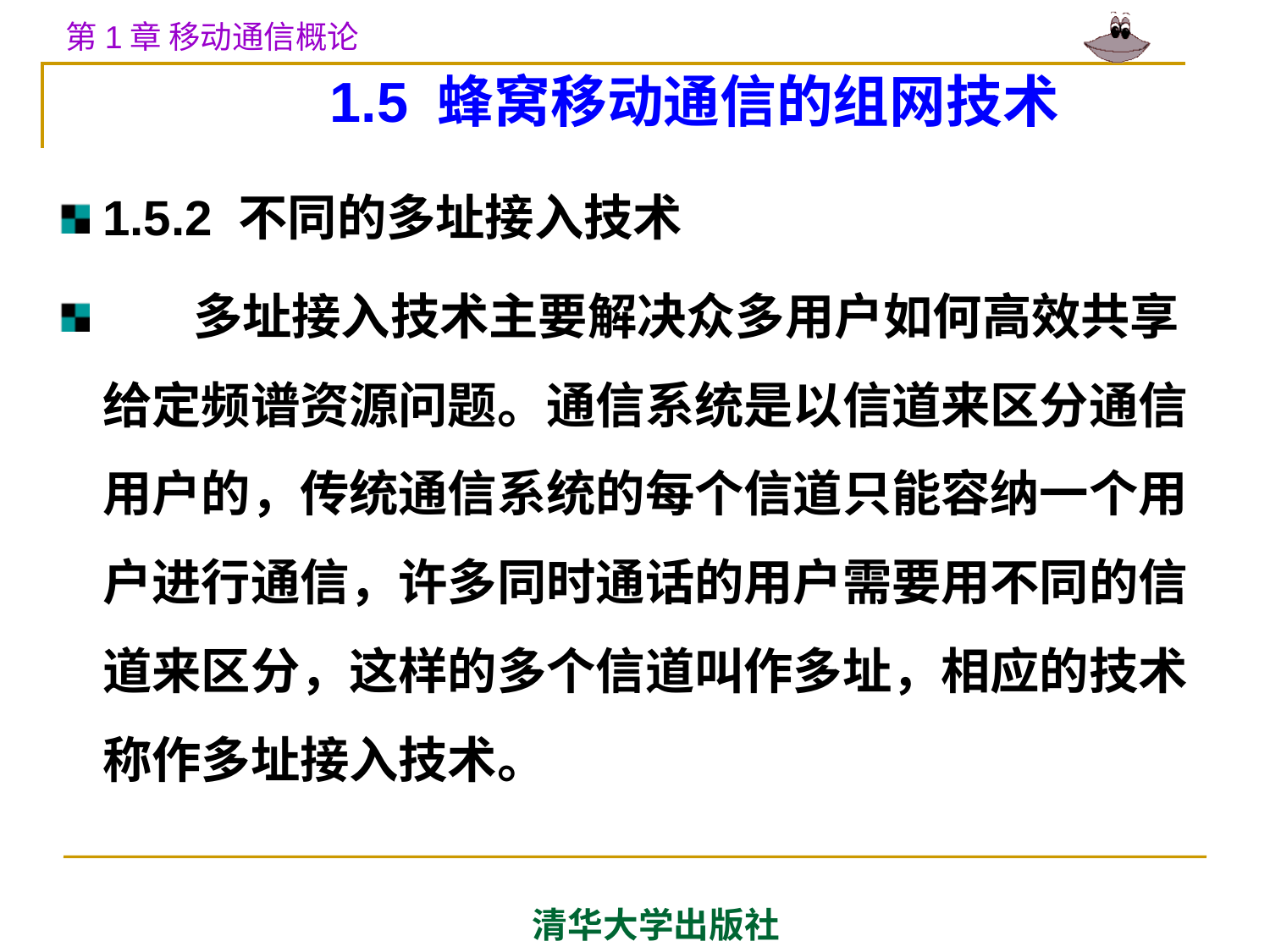

# 5、1.5 蜂窝移动通信的组网技术
1.5.2 不同的多址接入技术
       多址接入技术主要解决众多用户如何高效共享给定频谱资源问题。通信系统是以信道来区分通信用户的，传统通信系统的每个信道只能容纳一个用户进行通信，许多同时通话的用户需要用不同的信道来区分，这样的多个信道叫作多址，相应的技术称作多址接入技术。